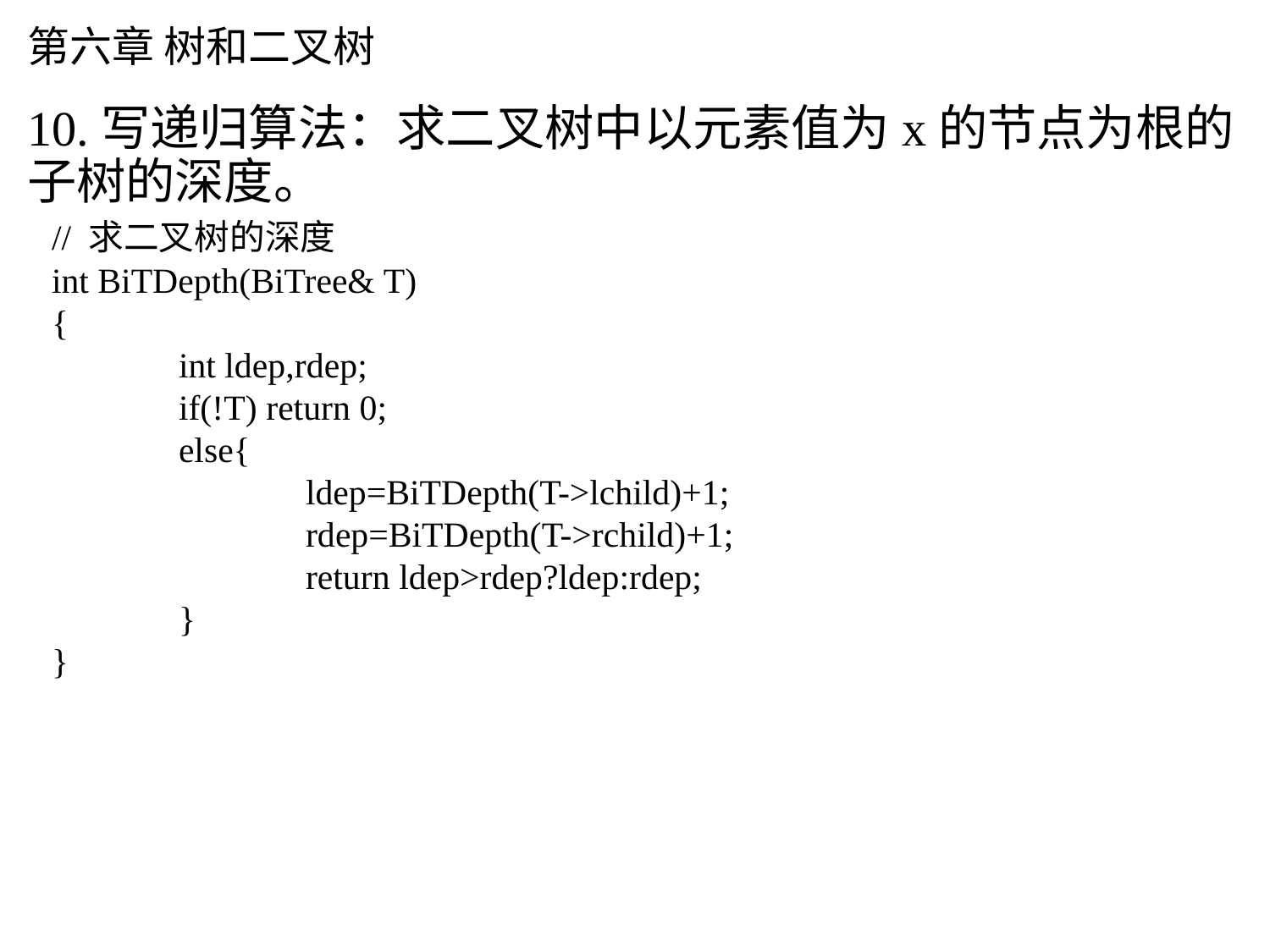

# 第六章 树和二叉树
10.写递归算法：求二叉树中以元素值为x的节点为根的子树的深度。
// 求二叉树的深度
int BiTDepth(BiTree& T)
{
	int ldep,rdep;
	if(!T) return 0;
	else{
		ldep=BiTDepth(T->lchild)+1;
		rdep=BiTDepth(T->rchild)+1;
		return ldep>rdep?ldep:rdep;
	}
}